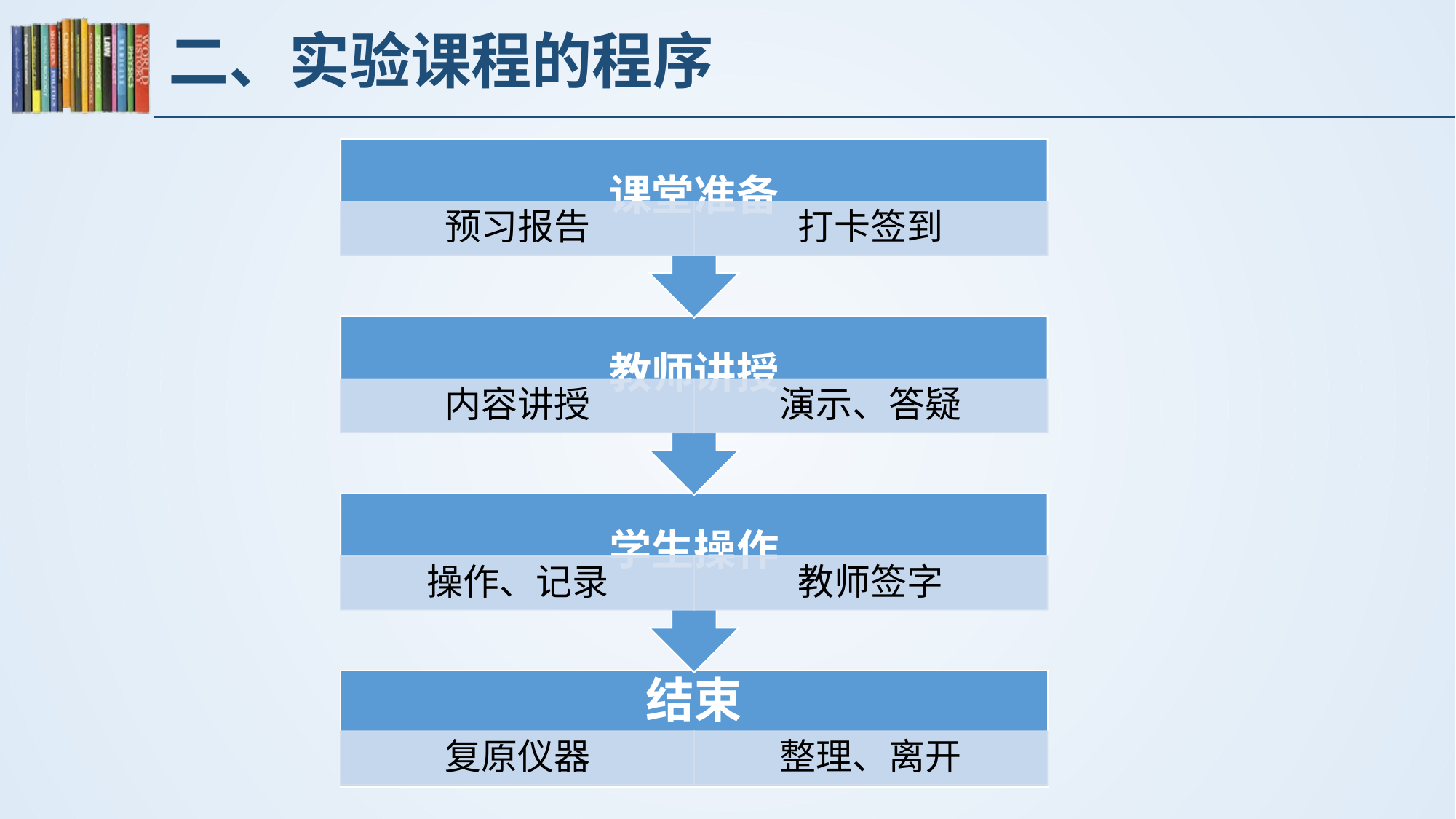

# 二、实验课程的程序
结束
复原仪器
整理、离开
学生操作
操作、记录
教师签字
教师讲授
内容讲授
演示、答疑
课堂准备
预习报告
打卡签到